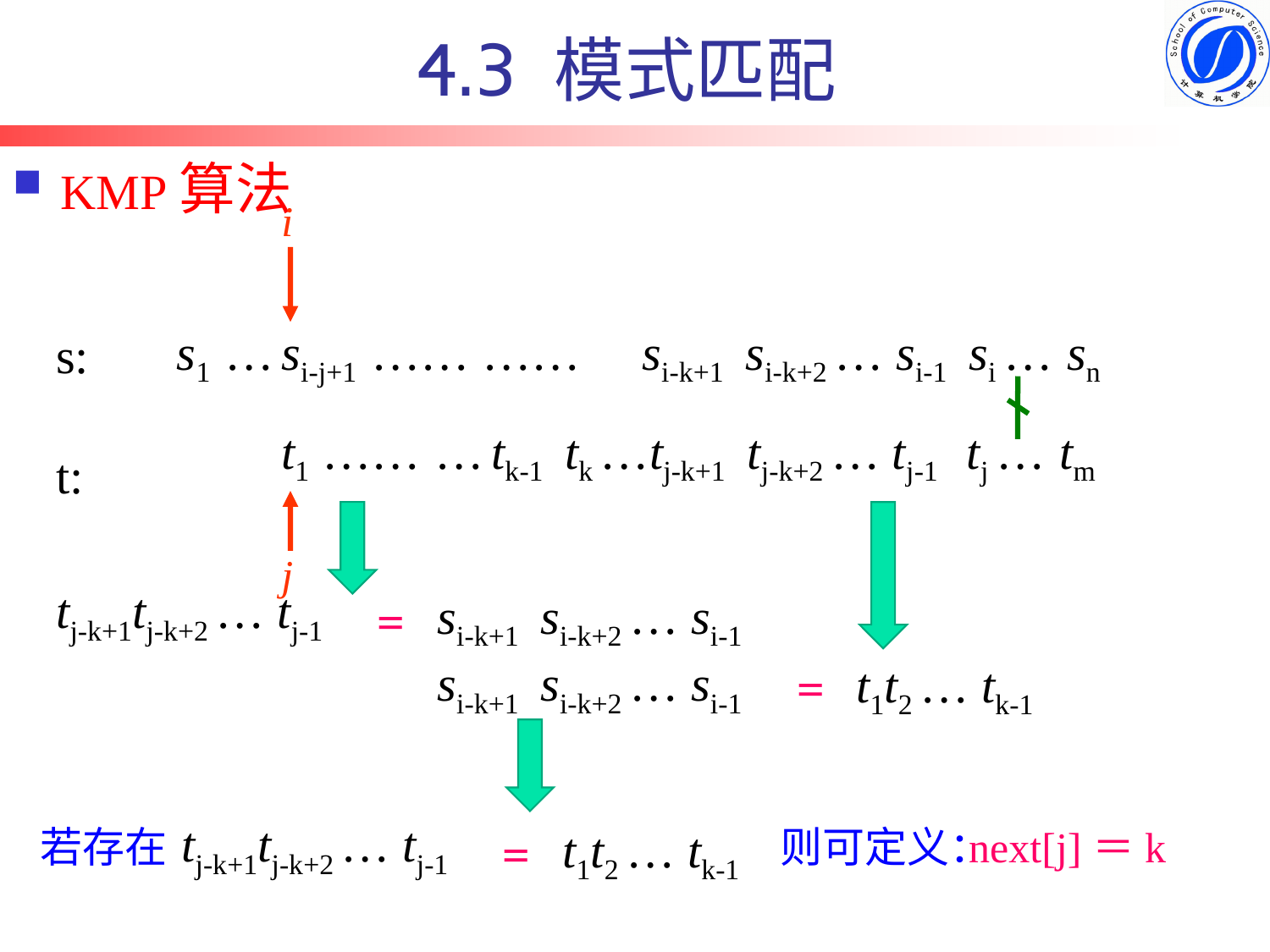

# 4.3 模式匹配
KMP算法
i

j
s1  … si-j+1  …… ……     si-k+1   si-k+2 … si-1   si …  sn
s:

t1 ……  … tk-1   tk …tj-k+1   tj-k+2 … tj-1    tj …  tm
t:

tj-k+1tj-k+2 … tj-1
si-k+1   si-k+2 … si-1
=
si-k+1   si-k+2 … si-1
t1t2 … tk-1
=

tj-k+1tj-k+2 … tj-1
t1t2 … tk-1
=
若存在
则可定义：
next[j]＝k